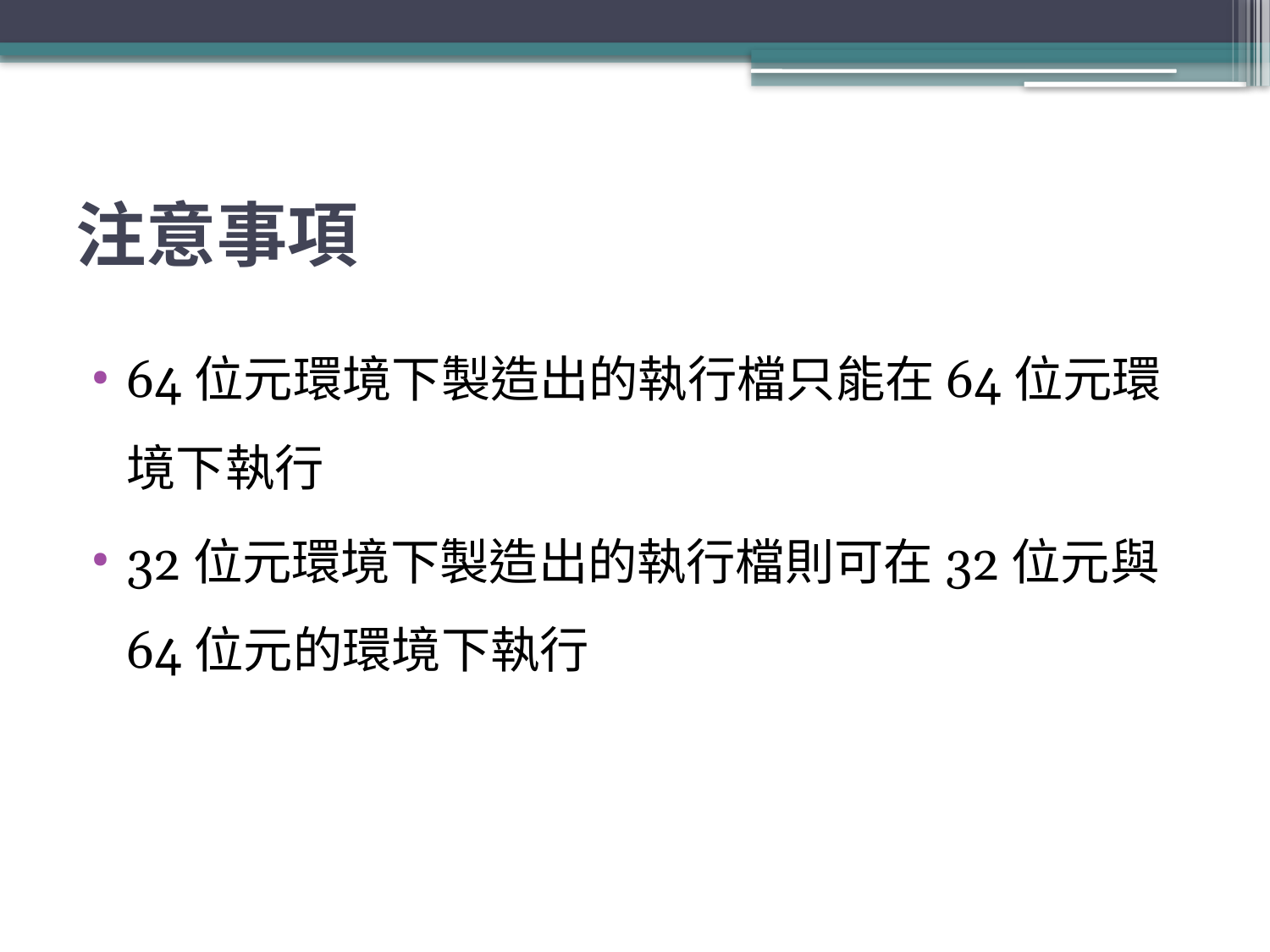

# 注意事項
64位元環境下製造出的執行檔只能在64位元環境下執行
32位元環境下製造出的執行檔則可在32位元與64位元的環境下執行